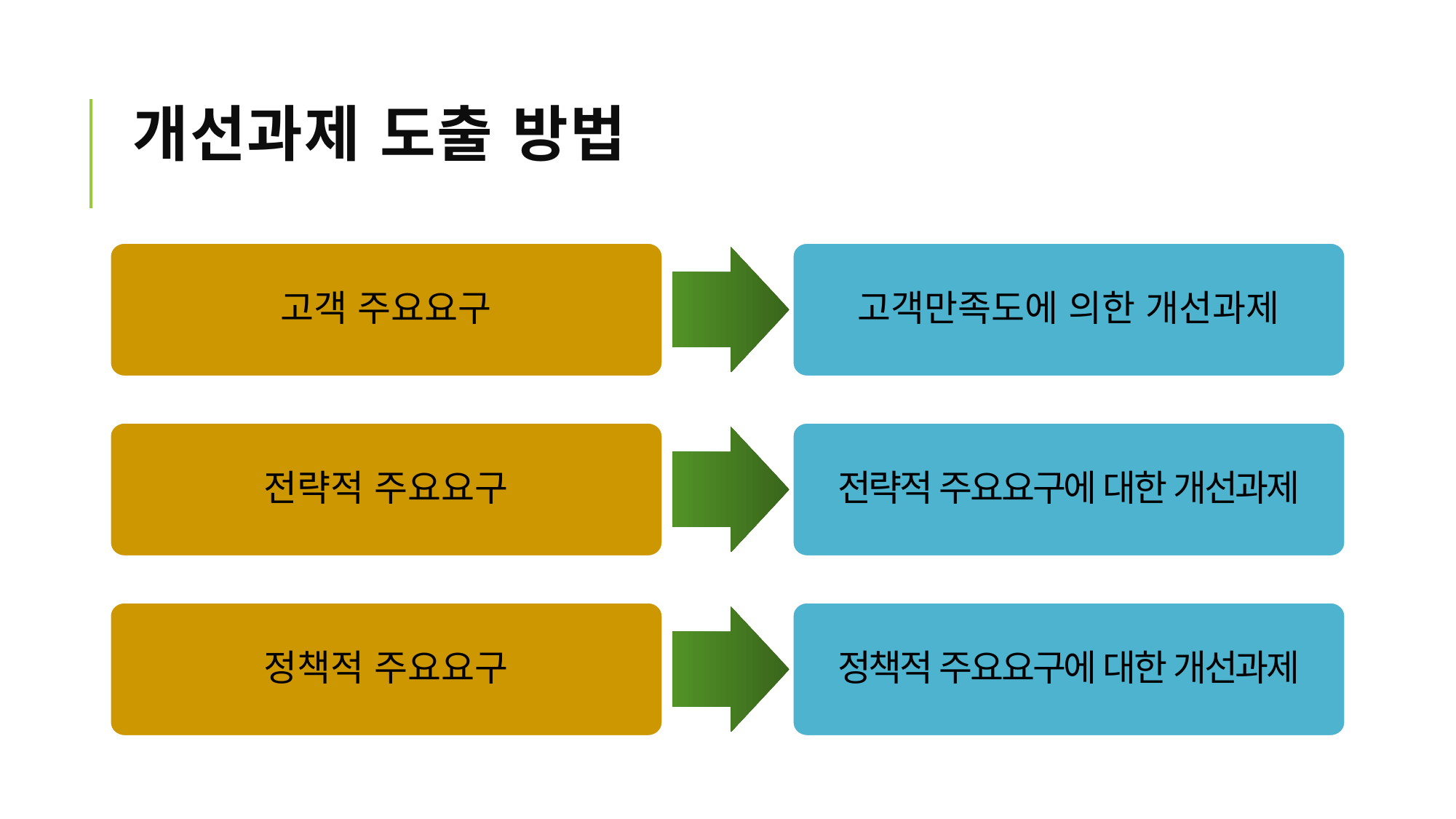

# 개선과제 도출 방법
고객 주요요구
고객만족도에 의한 개선과제

전략적 주요요구
전략적 주요요구에 대한 개선과제

정책적 주요요구
정책적 주요요구에 대한 개선과제